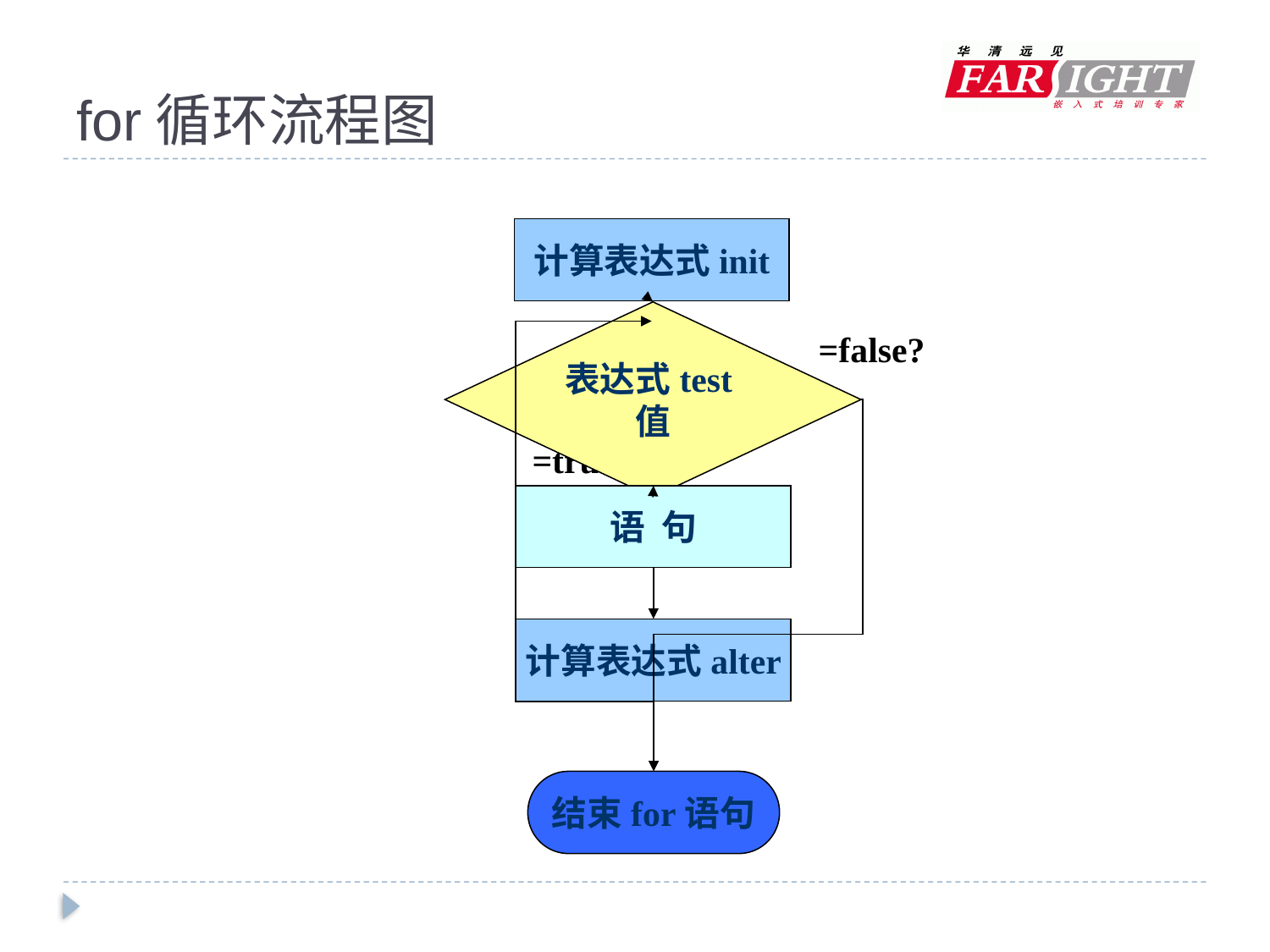

# for循环流程图
计算表达式init

=false?
表达式test值
=true?
语  句
计算表达式alter

结束for语句